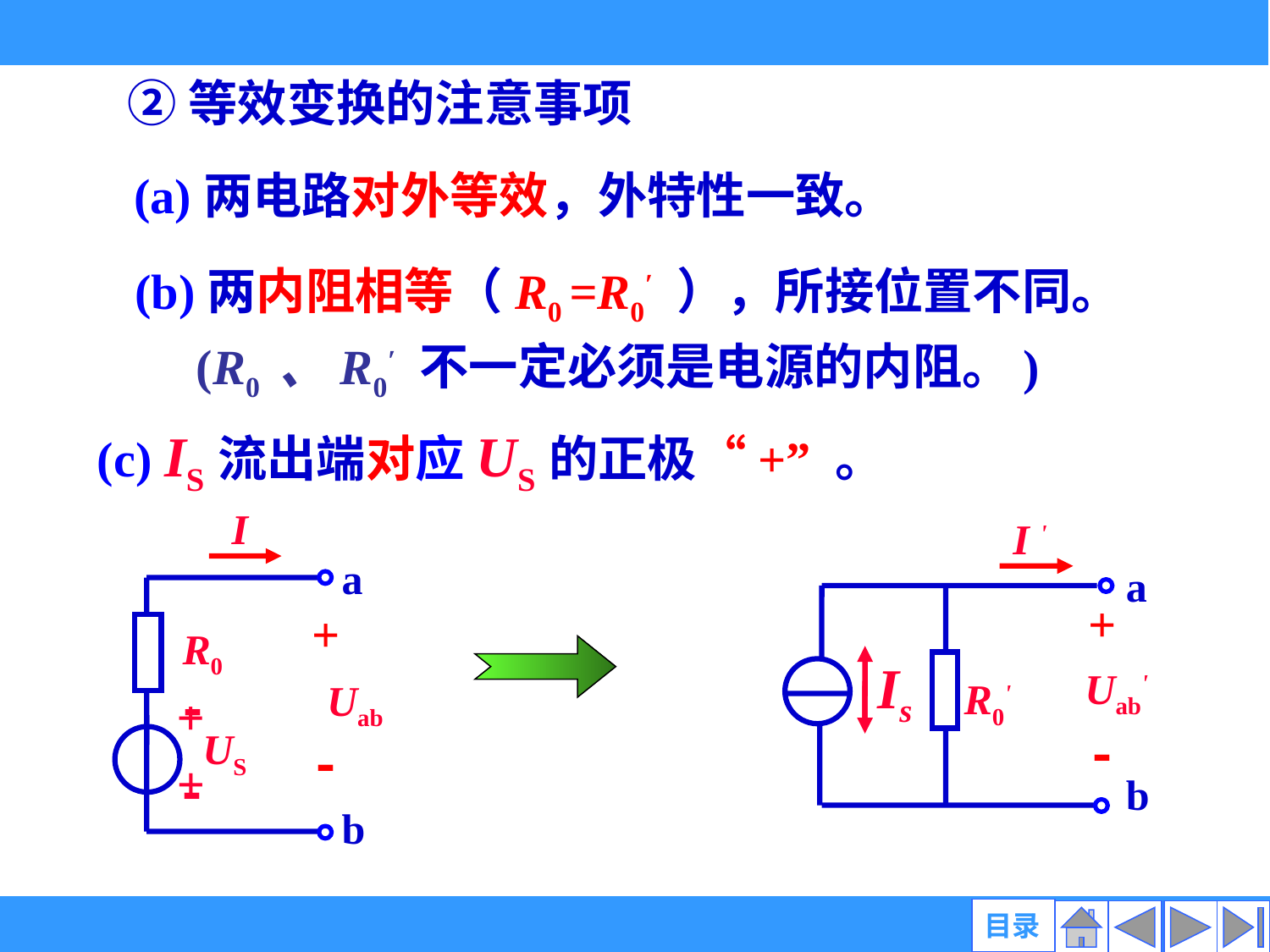

②等效变换的注意事项
(a)两电路对外等效，外特性一致。
(b)两内阻相等（R0 =R0′ ），所接位置不同。
(R0 、R0′ 不一定必须是电源的内阻。)
(c) IS流出端对应US的正极“+” 。
I
a

+
-

R0
Uab

US

b

I '
a

+
-
Is

Uab'

R0'

b

+
-
-
+